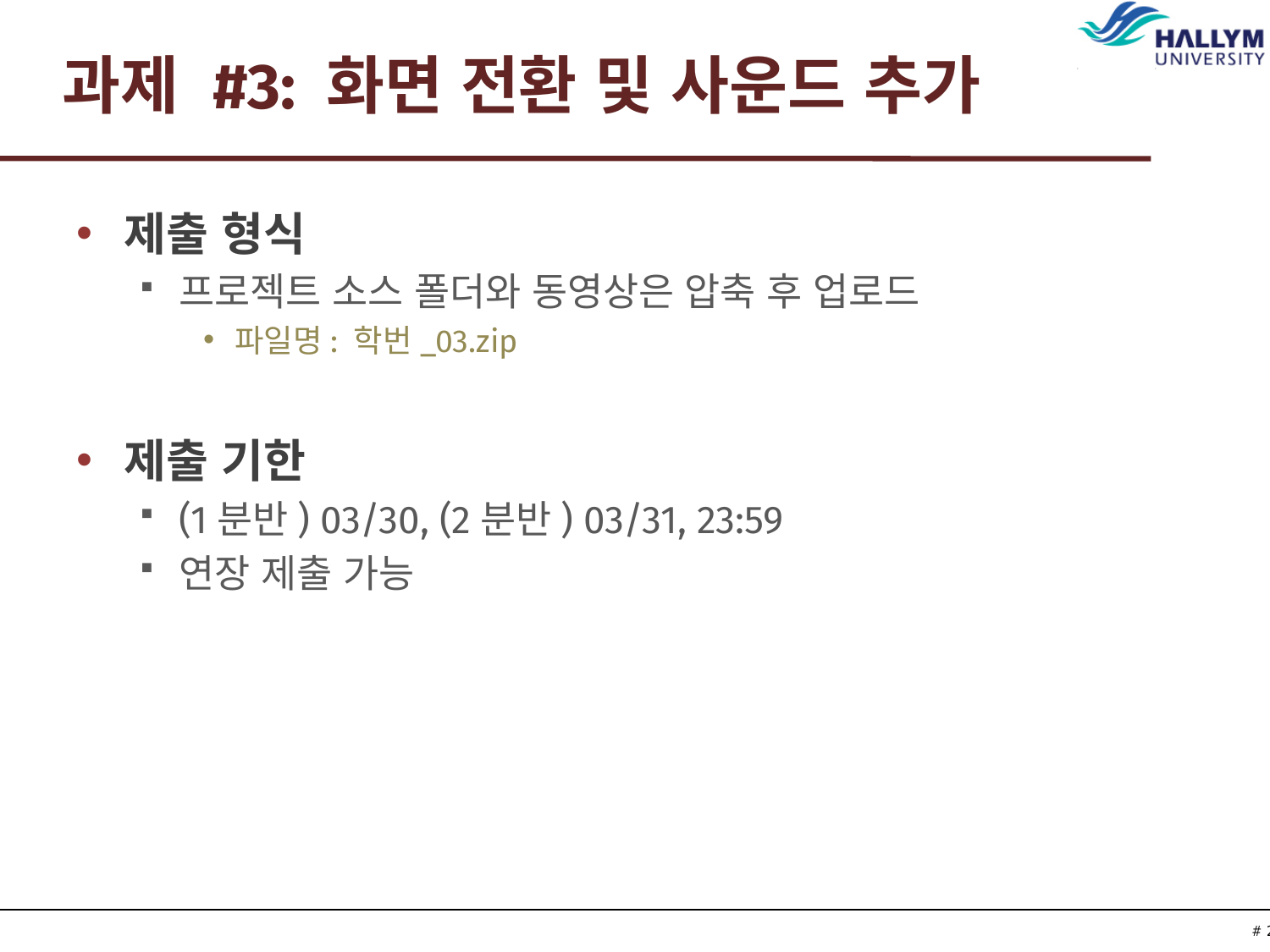

# 과제 #3: 화면 전환 및 사운드 추가
제출 형식
프로젝트 소스 폴더와 동영상은 압축 후 업로드
파일명: 학번_03.zip

제출 기한
(1분반) 03/30, (2분반) 03/31, 23:59
연장 제출 가능